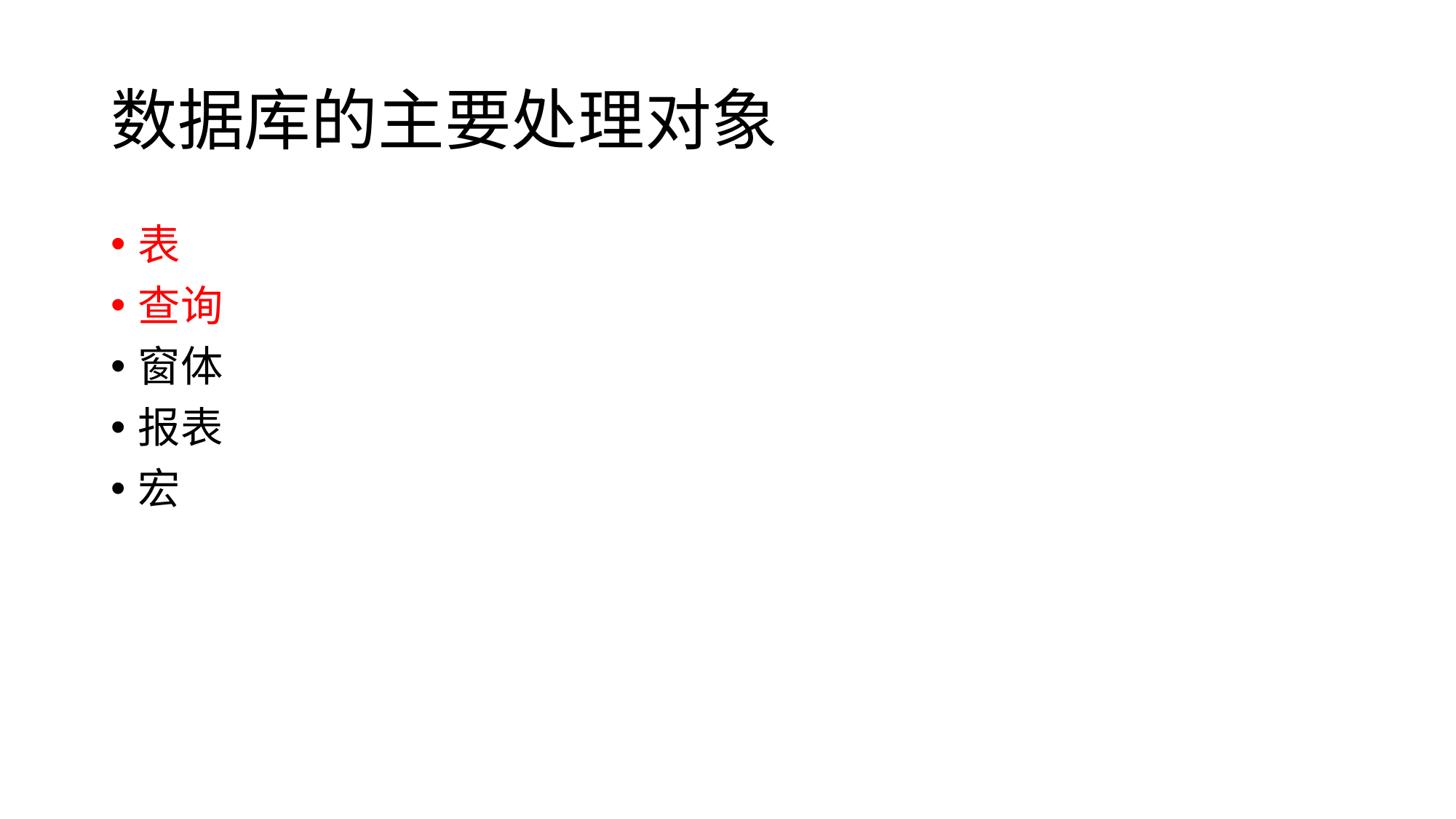

# 数据库的主要处理对象
表
查询
窗体
报表
宏